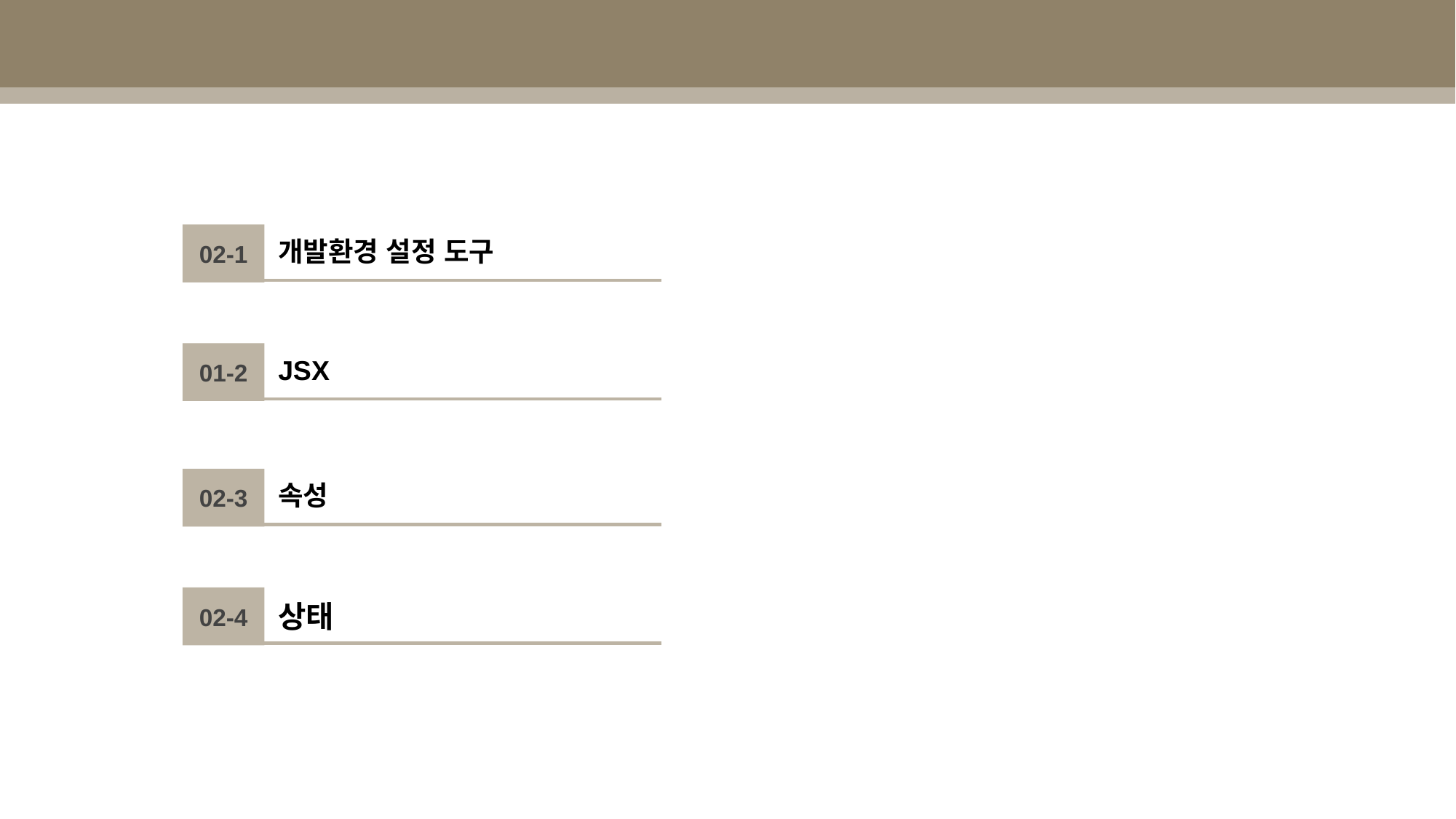

02-1
개발환경 설정 도구
01-2
JSX
02-3
속성
02-4
상태